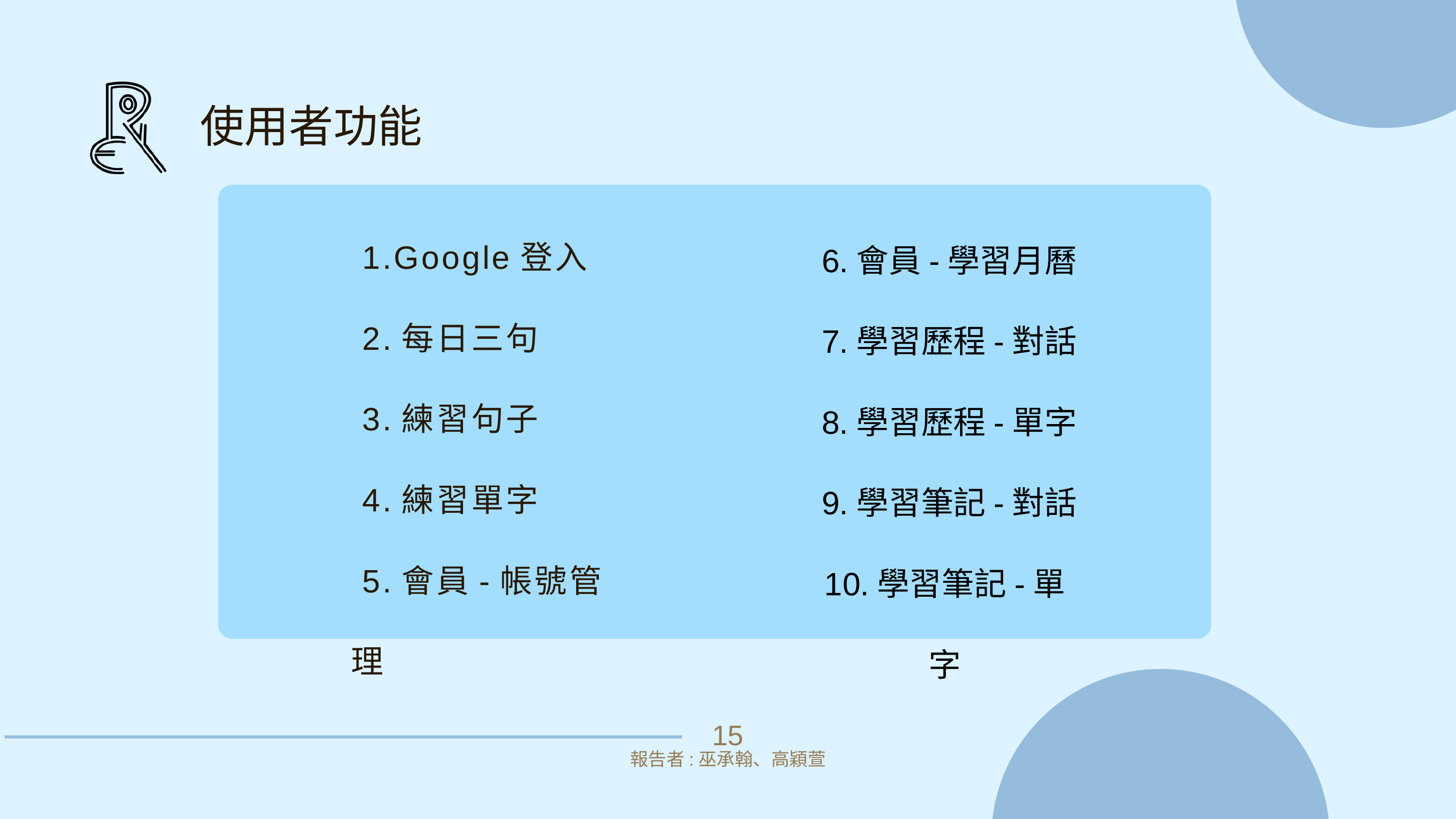

使用者功能

 1.Google登入
 2.每日三句
 3.練習句子
 4.練習單字
 5.會員-帳號管理
 6.會員-學習月曆
 7.學習歷程-對話
 8.學習歷程-單字
 9.學習筆記-對話
10.學習筆記-單字

15
報告者:巫承翰、高穎萱